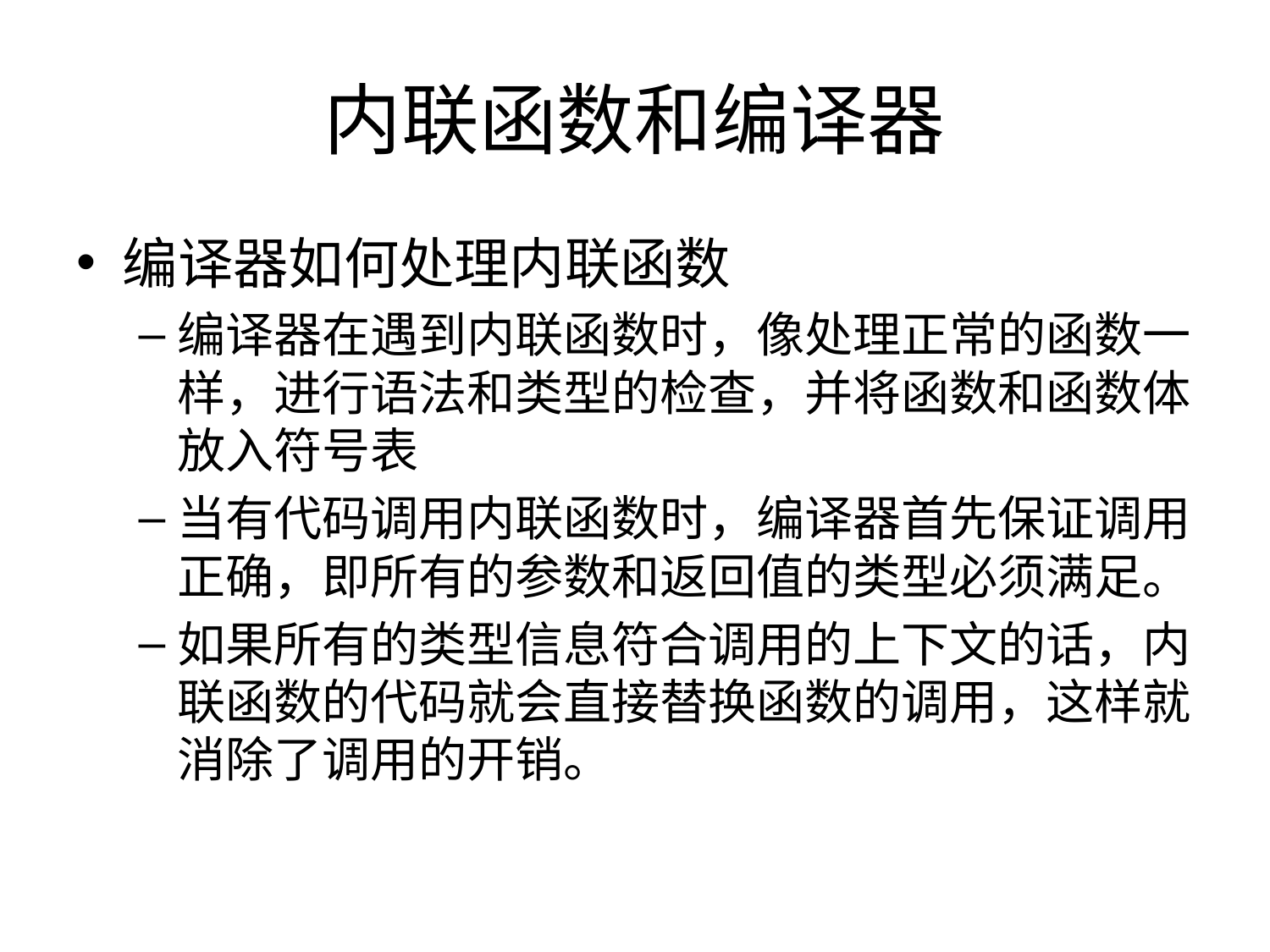

# 内联函数和编译器
编译器如何处理内联函数
编译器在遇到内联函数时，像处理正常的函数一样，进行语法和类型的检查，并将函数和函数体放入符号表
当有代码调用内联函数时，编译器首先保证调用正确，即所有的参数和返回值的类型必须满足。
如果所有的类型信息符合调用的上下文的话，内联函数的代码就会直接替换函数的调用，这样就消除了调用的开销。